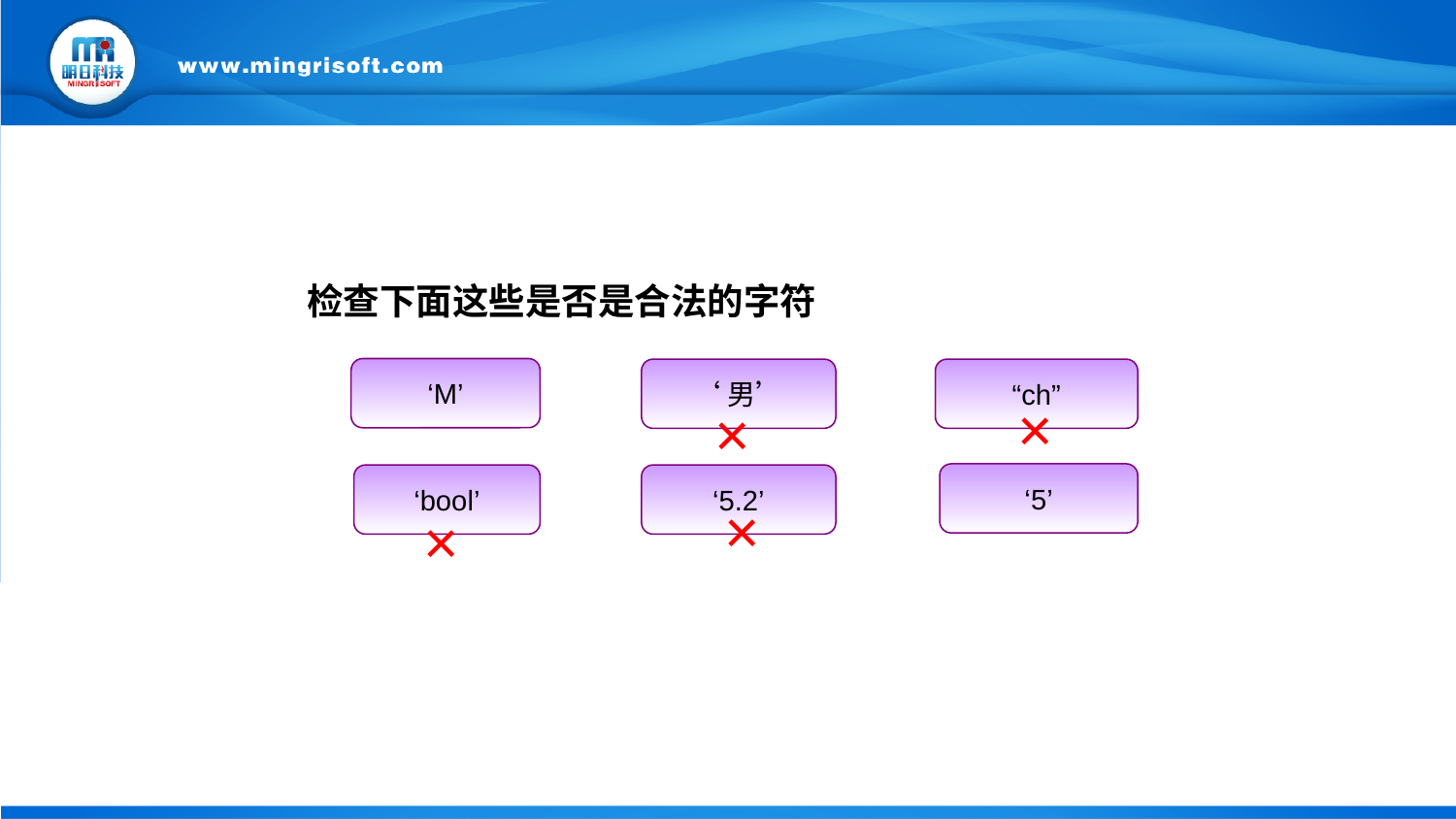

检查下面这些是否是合法的字符

‘M’
‘男’
“ch”
×
×
‘5’
‘bool’
‘5.2’
×
×